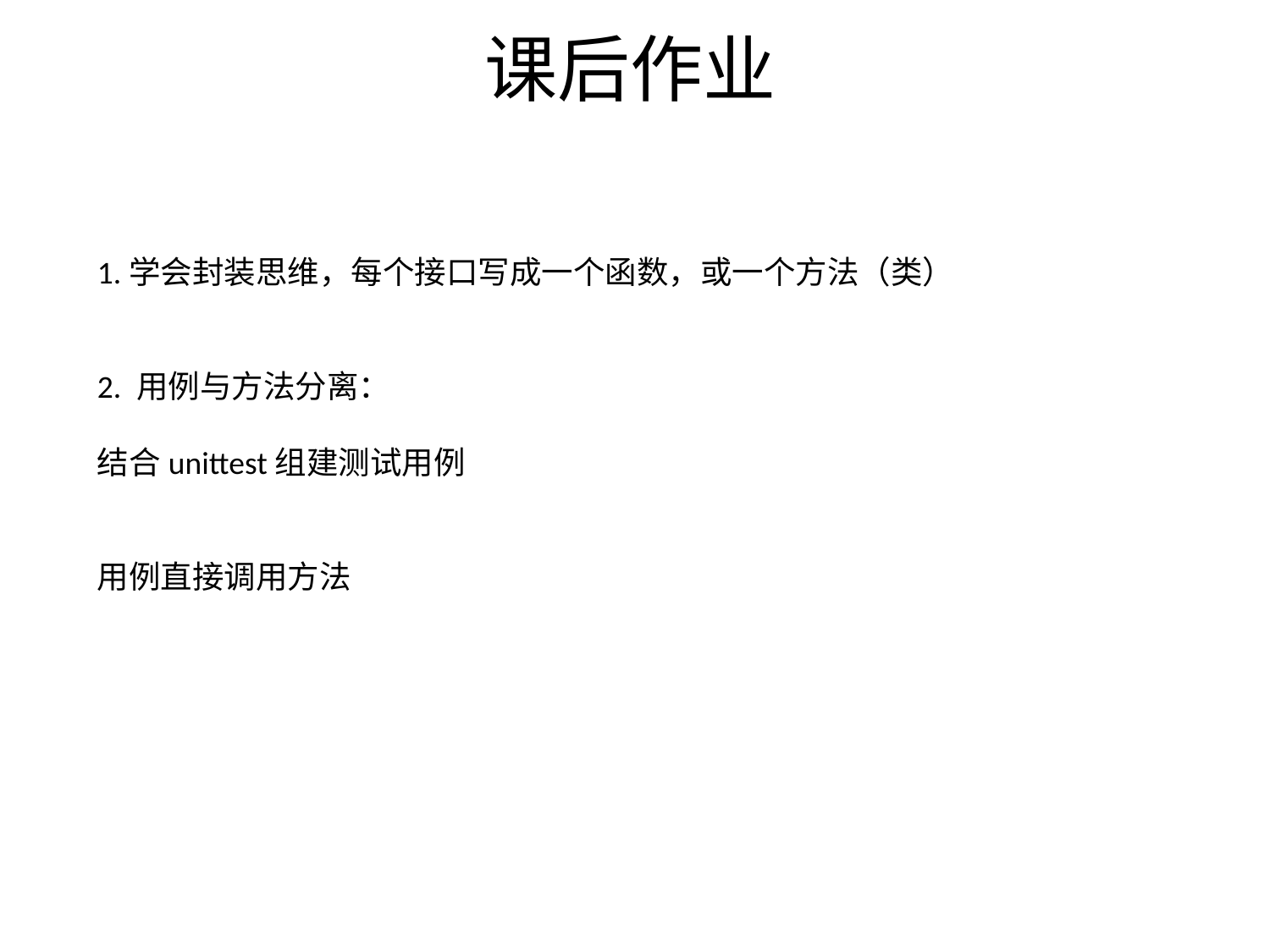

# 课后作业
1.学会封装思维，每个接口写成一个函数，或一个方法（类）

2. 用例与方法分离：

结合unittest组建测试用例

用例直接调用方法